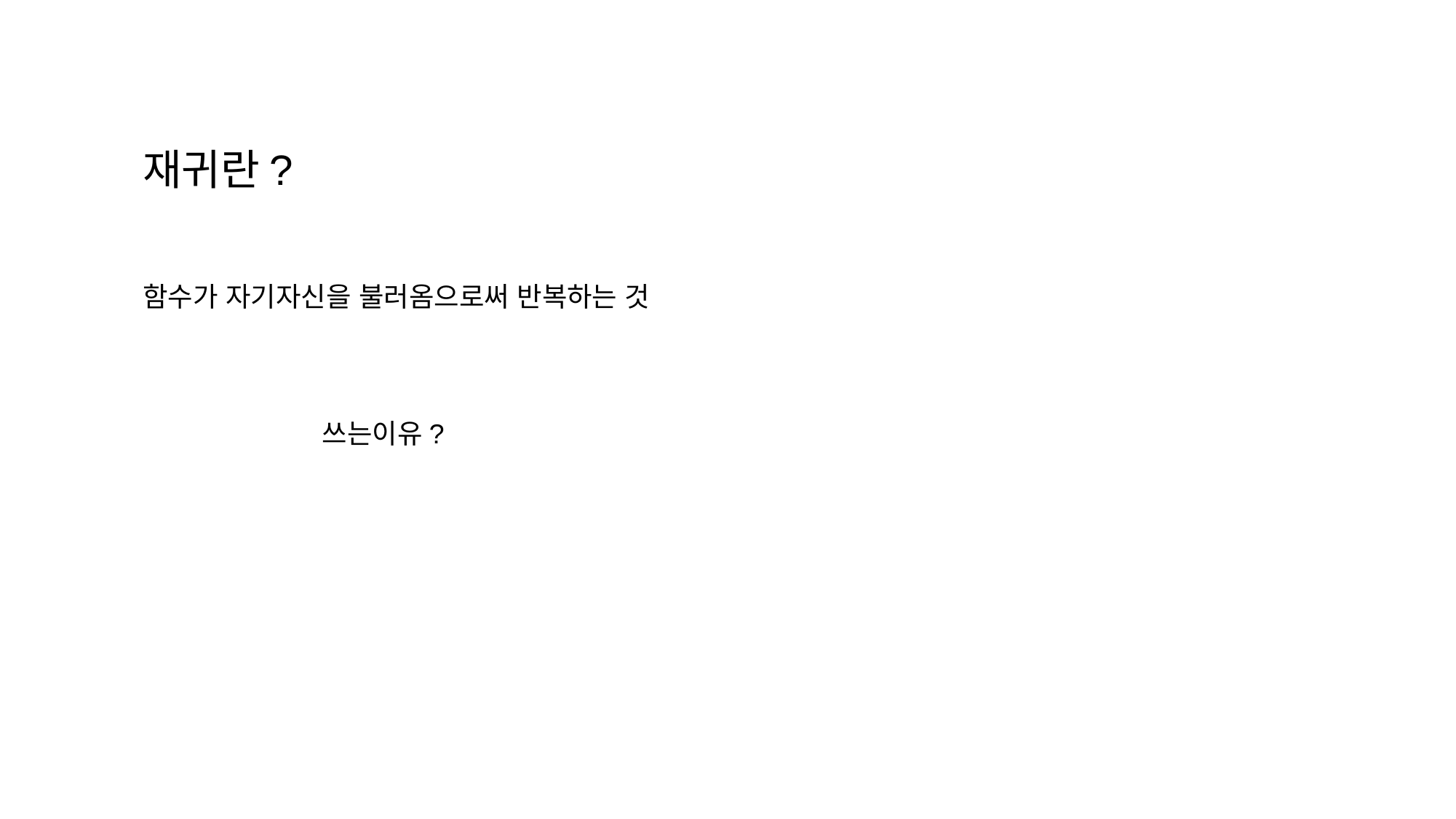

재귀란?
함수가 자기자신을 불러옴으로써 반복하는 것
쓰는이유?